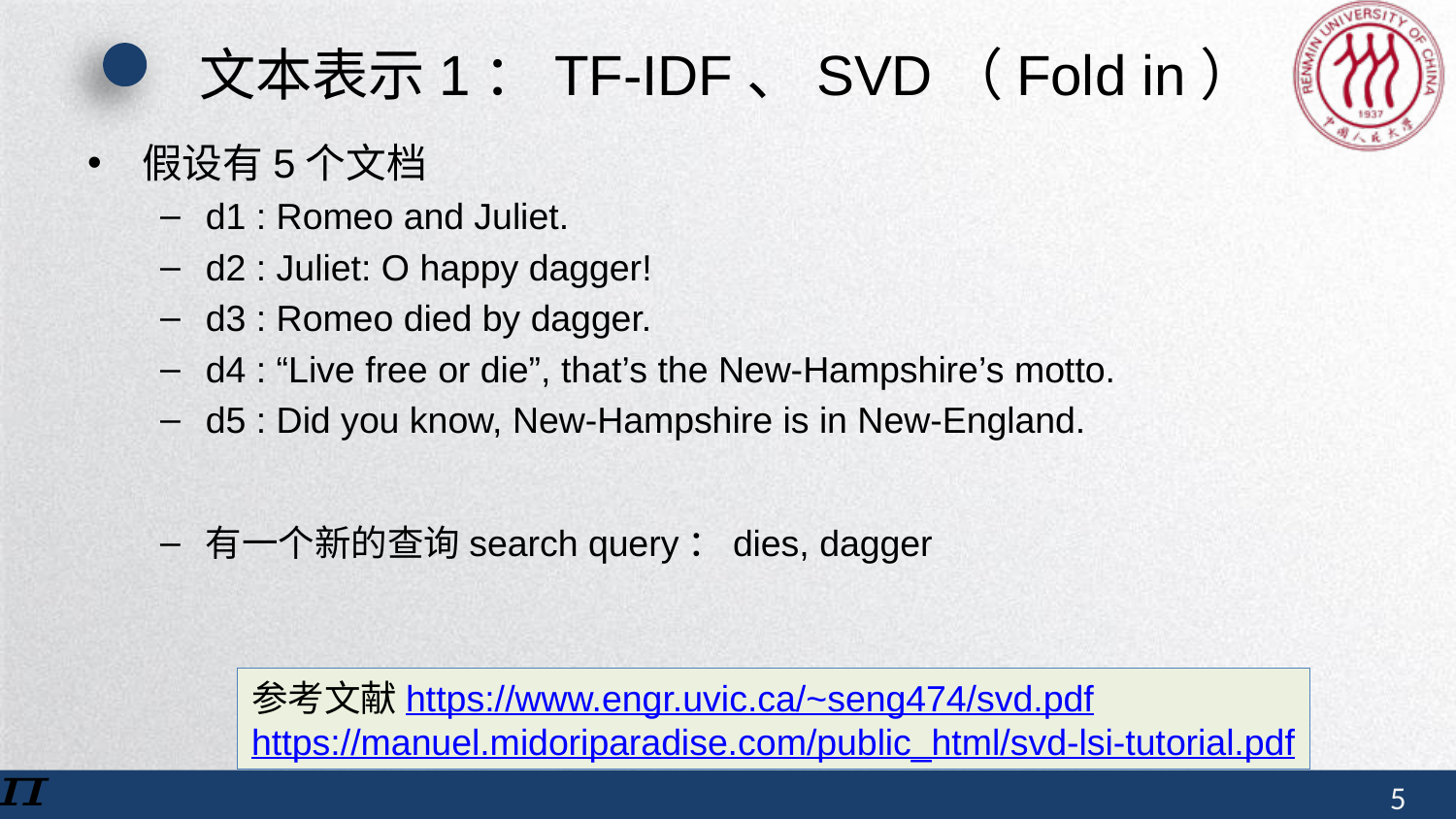

# 文本表示1：TF-IDF、SVD（Fold in）
假设有5个文档
d1 : Romeo and Juliet.
d2 : Juliet: O happy dagger!
d3 : Romeo died by dagger.
d4 : “Live free or die”, that’s the New-Hampshire’s motto.
d5 : Did you know, New-Hampshire is in New-England.

有一个新的查询search query：dies, dagger
参考文献https://www.engr.uvic.ca/~seng474/svd.pdf
https://manuel.midoriparadise.com/public_html/svd-lsi-tutorial.pdf